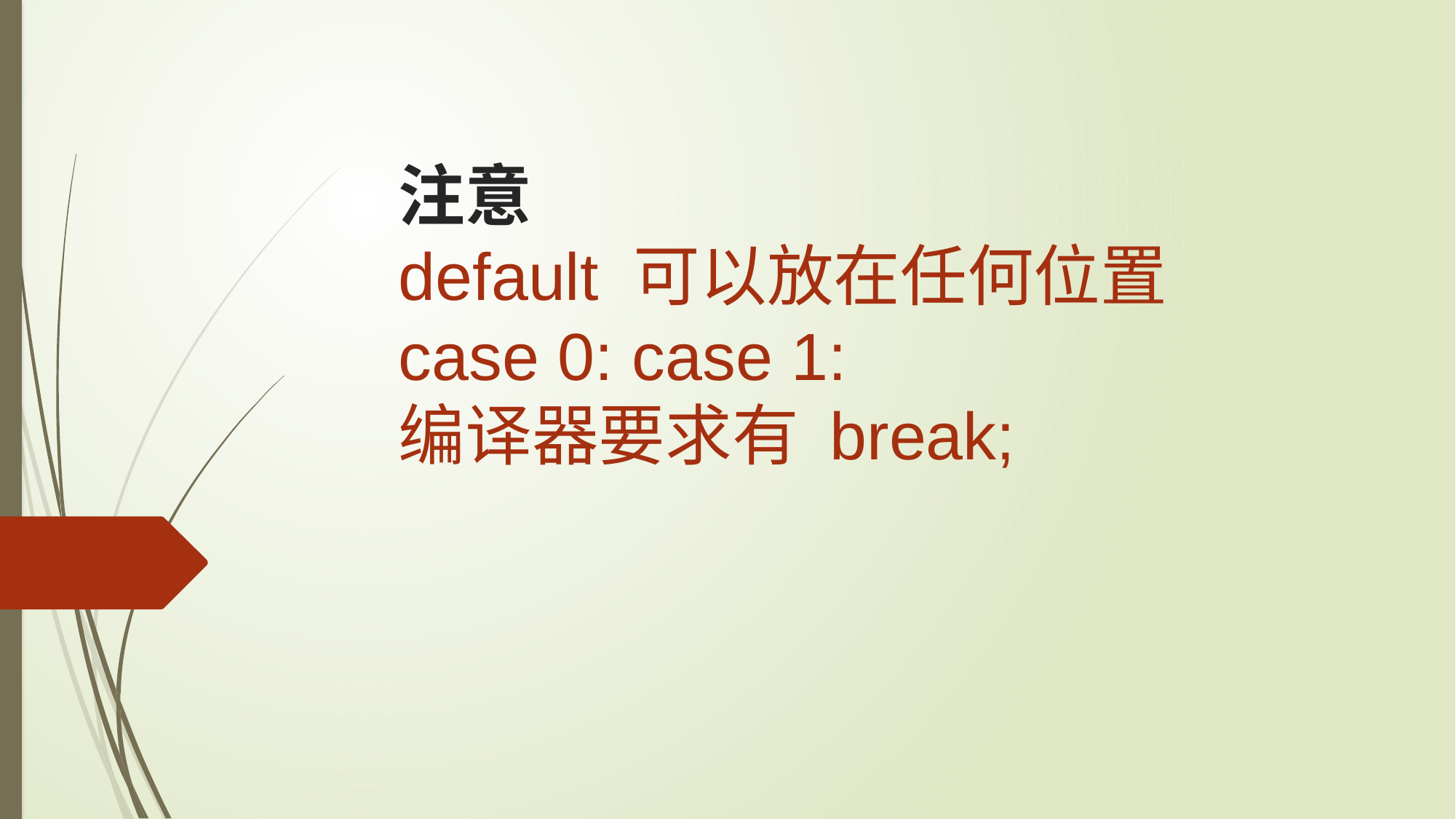

注意
default 可以放在任何位置
case 0: case 1:
编译器要求有 break;